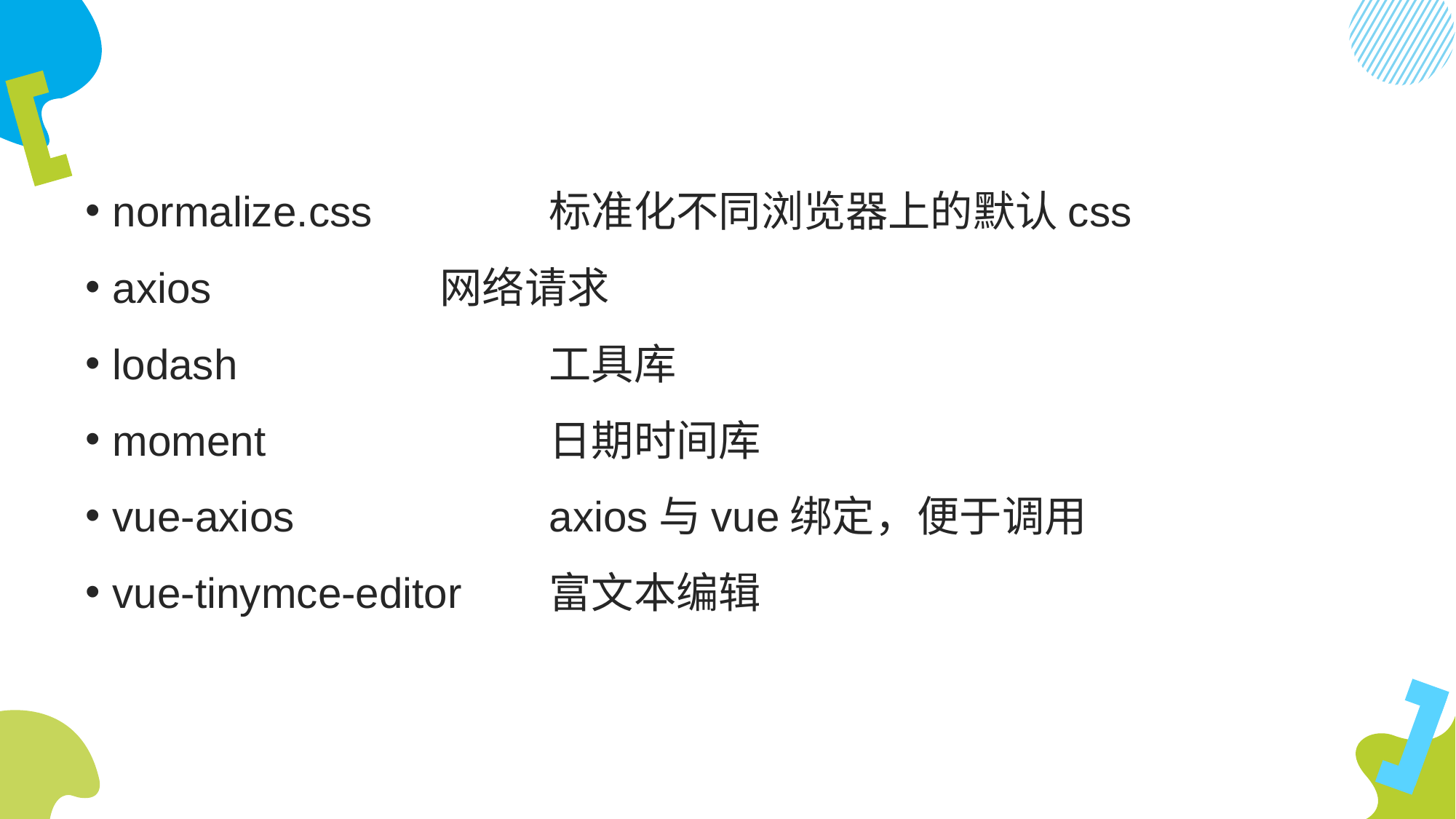

#
normalize.css		标准化不同浏览器上的默认css
axios			网络请求
lodash			工具库
moment			日期时间库
vue-axios			axios与vue绑定，便于调用
vue-tinymce-editor	富文本编辑